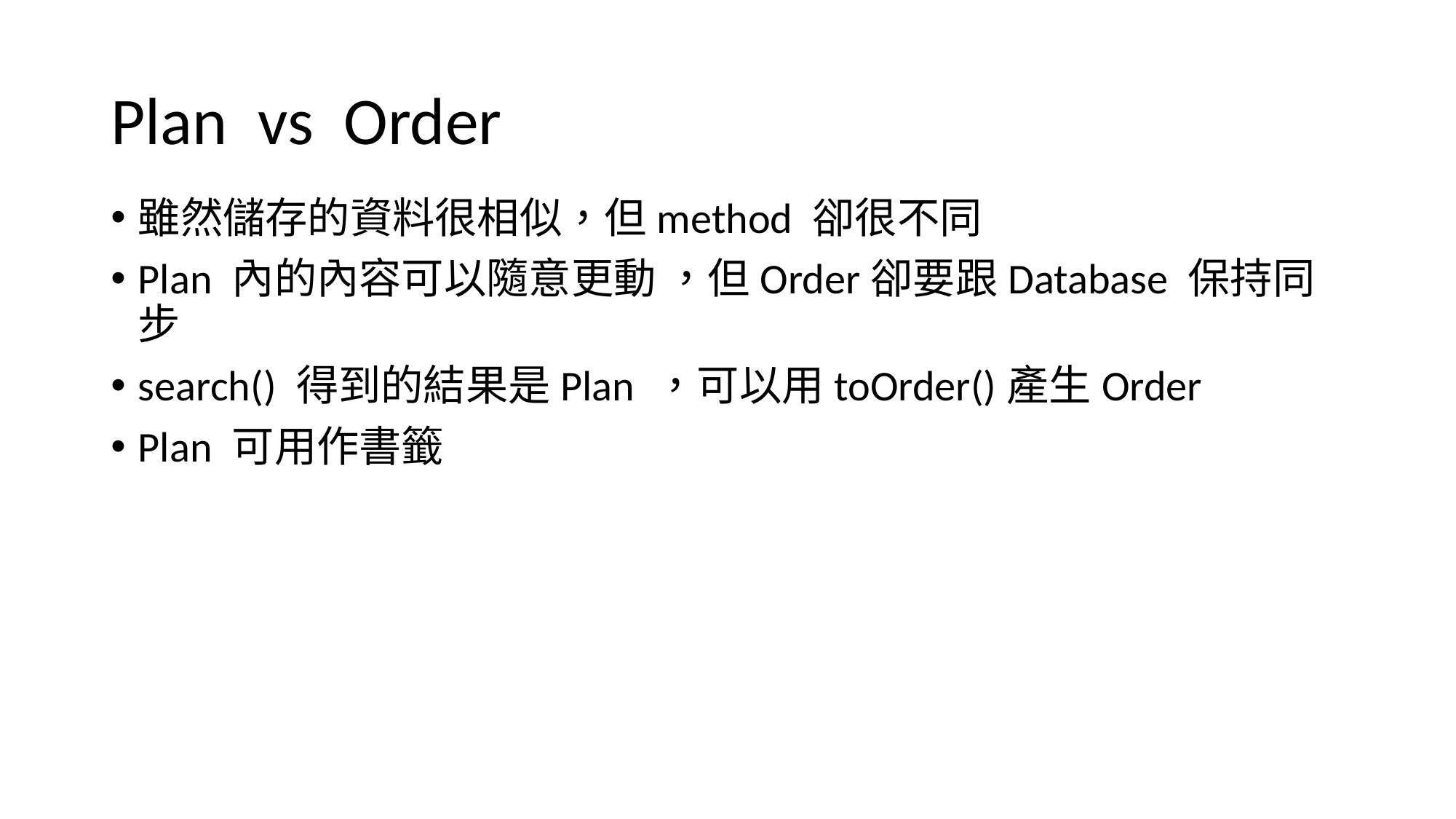

# Plan  vs  Order
雖然儲存的資料很相似，但method 卻很不同
Plan 內的內容可以隨意更動 ，但Order卻要跟Database 保持同步
search() 得到的結果是Plan ，可以用toOrder()產生Order
Plan 可用作書籤